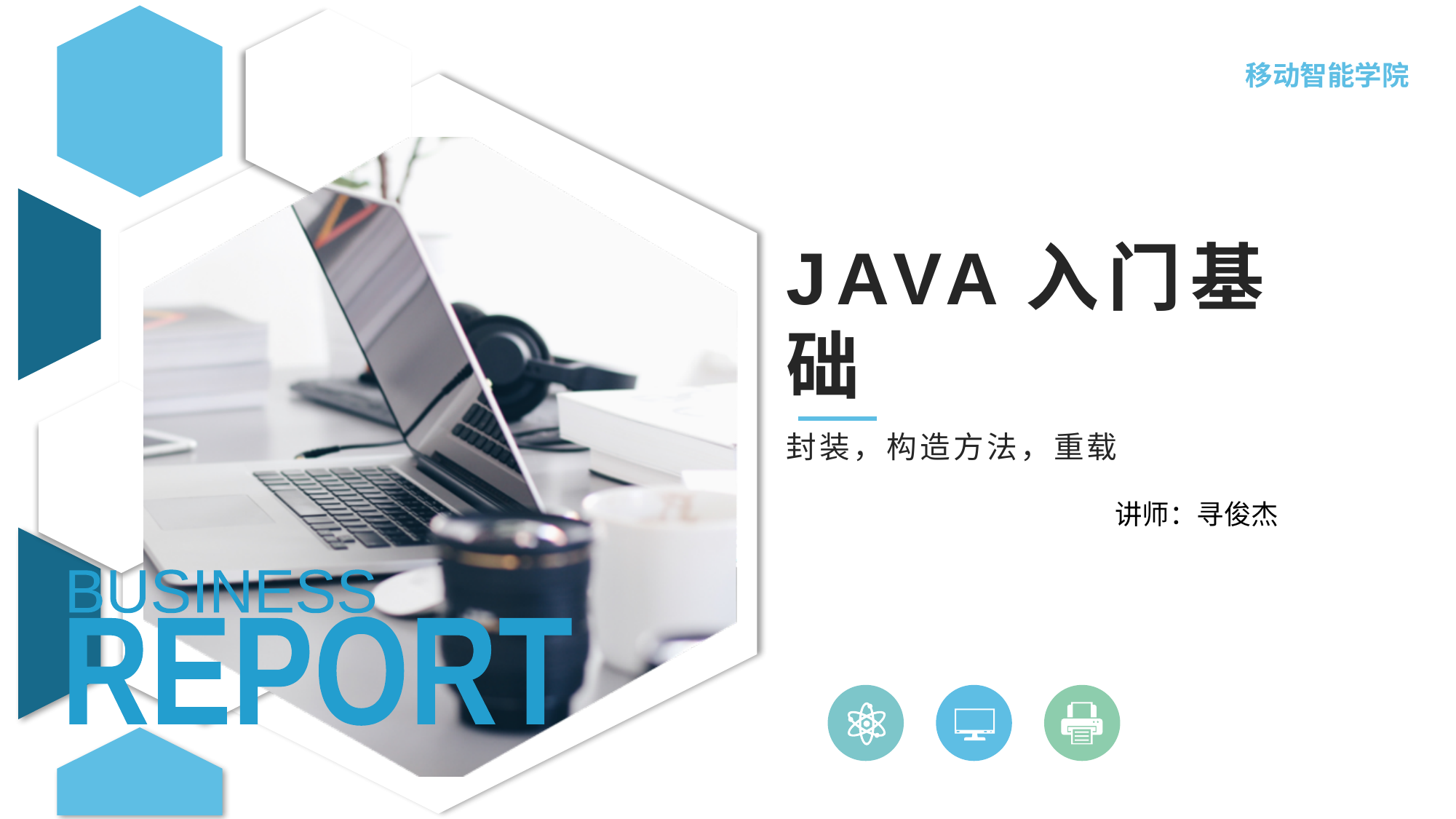

移动智能学院
# JAVA入门基础
封装，构造方法，重载
讲师：寻俊杰
BUSINESS
REPORT